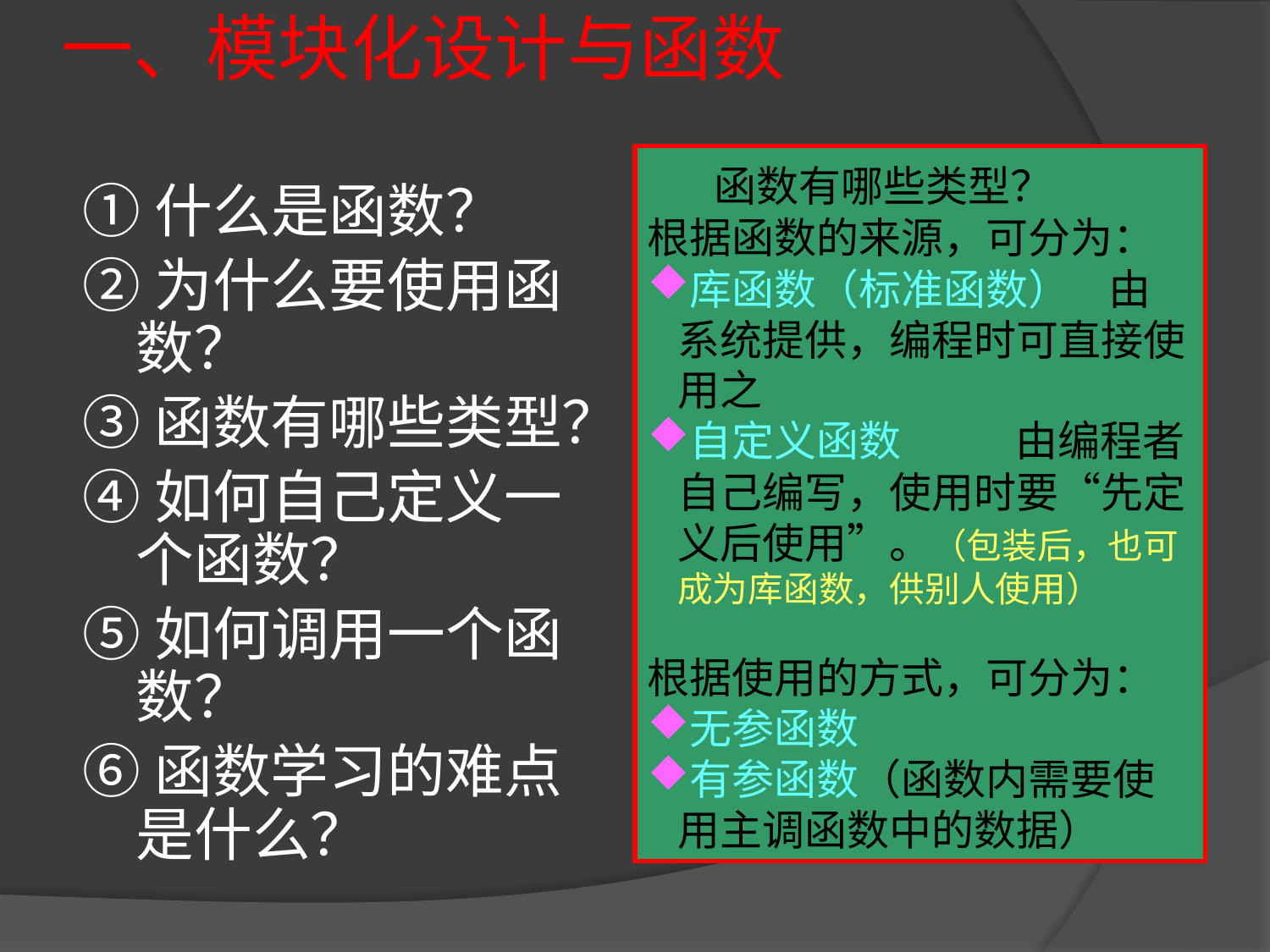

# 一、模块化设计与函数
     函数有哪些类型？
根据函数的来源，可分为：
库函数（标准函数）    由系统提供，编程时可直接使用之
自定义函数            由编程者自己编写，使用时要“先定义后使用”。（包装后，也可成为库函数，供别人使用）

根据使用的方式，可分为：
无参函数
有参函数（函数内需要使用主调函数中的数据）
①什么是函数？
②为什么要使用函数？
③函数有哪些类型？
④如何自己定义一个函数？
⑤如何调用一个函数？
⑥函数学习的难点是什么？